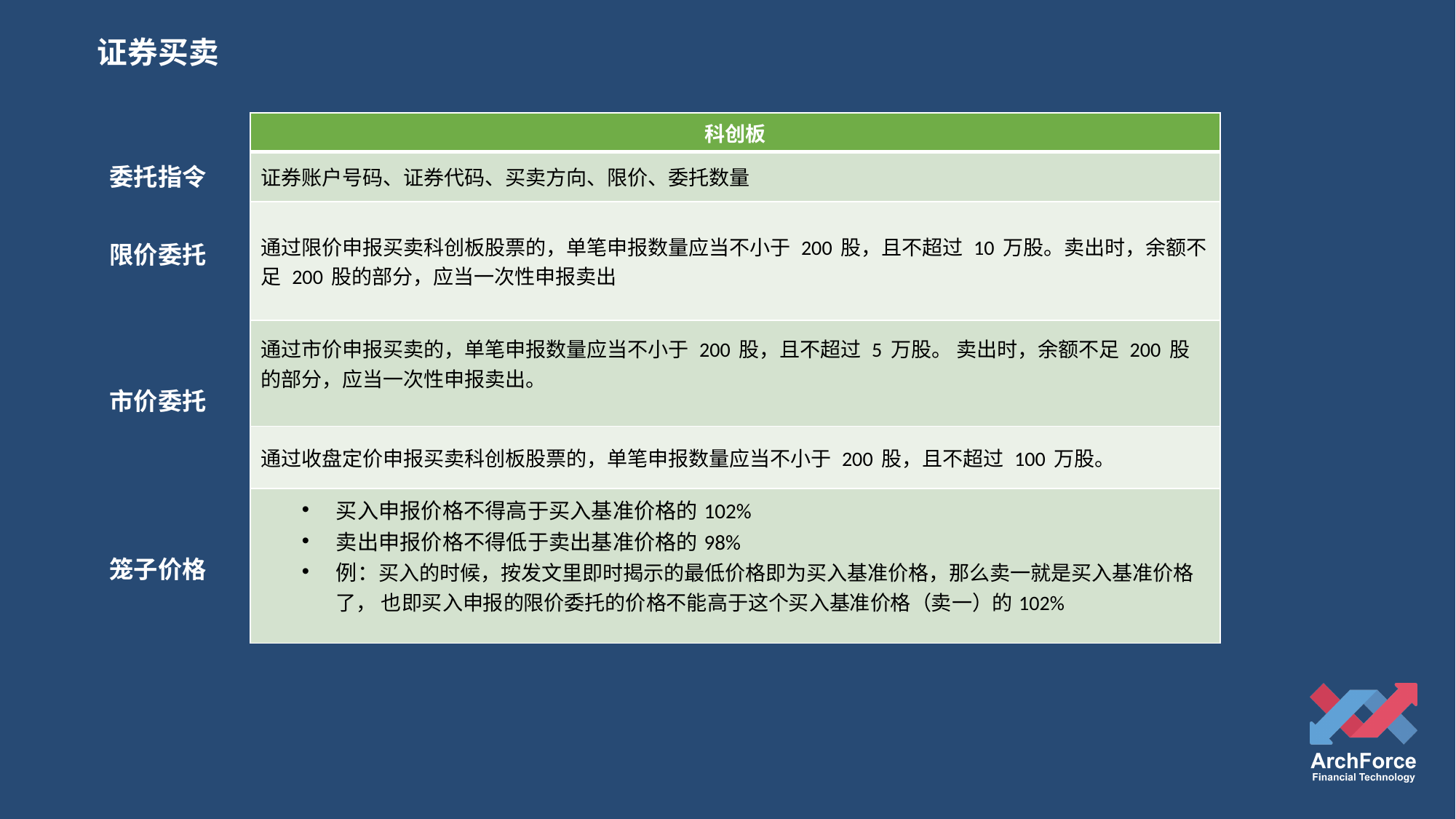

证券买卖
| 科创板 |
| --- |
| 证券账户号码、证券代码、买卖方向、限价、委托数量 |
| 通过限价申报买卖科创板股票的，单笔申报数量应当不小于 200 股，且不超过 10 万股。卖出时，余额不足 200 股的部分，应当一次性申报卖出 |
| 通过市价申报买卖的，单笔申报数量应当不小于 200 股，且不超过 5 万股。 卖出时，余额不足 200 股的部分，应当一次性申报卖出。 |
| 通过收盘定价申报买卖科创板股票的，单笔申报数量应当不小于 200 股，且不超过 100 万股。 |
| 买入申报价格不得高于买入基准价格的102% 卖出申报价格不得低于卖出基准价格的98% 例：买入的时候，按发文里即时揭示的最低价格即为买入基准价格，那么卖一就是买入基准价格了， 也即买入申报的限价委托的价格不能高于这个买入基准价格（卖一）的102% |
委托指令
限价委托
市价委托
笼子价格